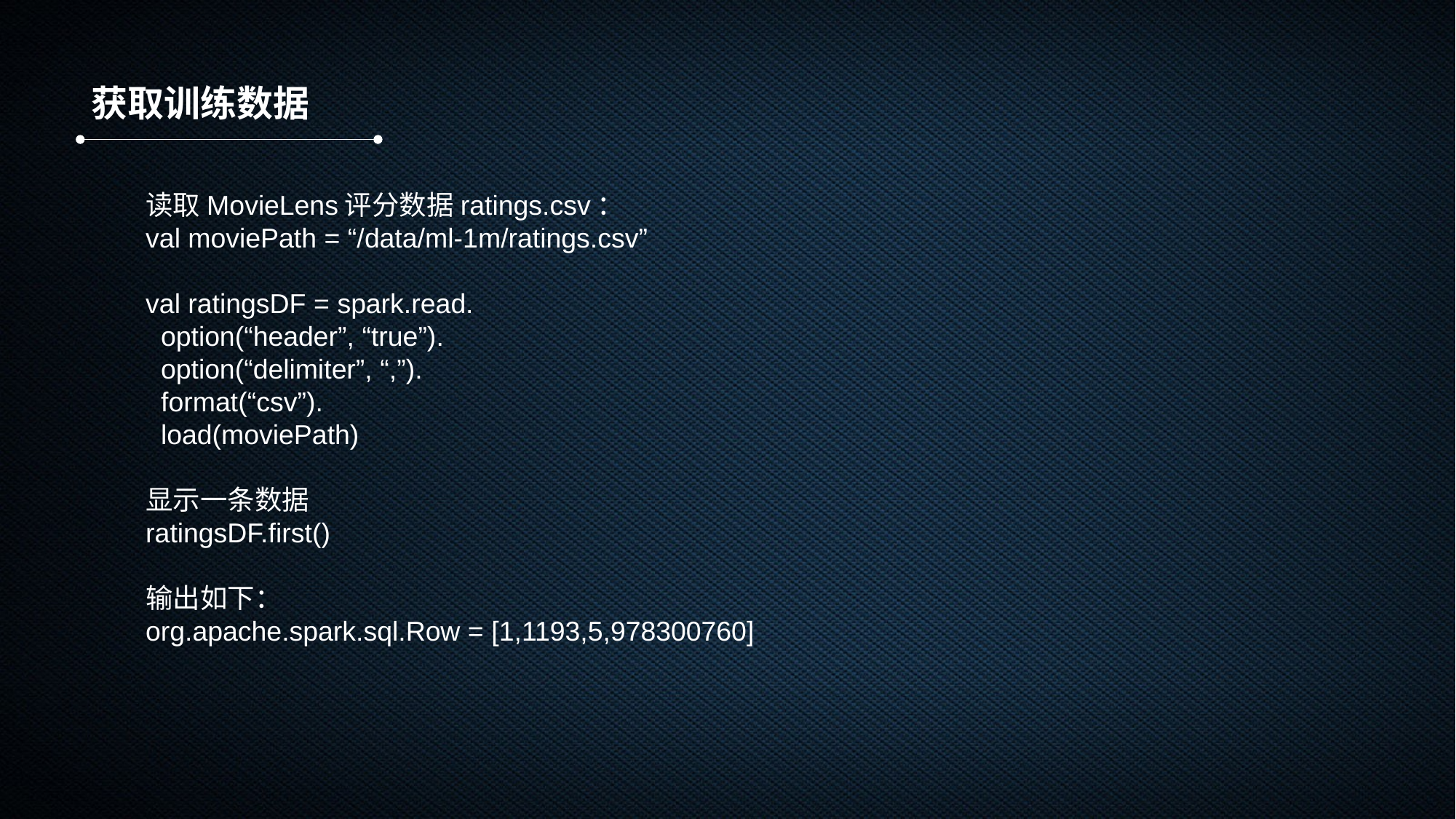

获取训练数据
读取MovieLens评分数据ratings.csv：
val moviePath = “/data/ml-1m/ratings.csv”
val ratingsDF = spark.read.
  option(“header”, “true”).
  option(“delimiter”, “,”).
  format(“csv”).
  load(moviePath)
显示一条数据
ratingsDF.first()
输出如下：
org.apache.spark.sql.Row = [1,1193,5,978300760]